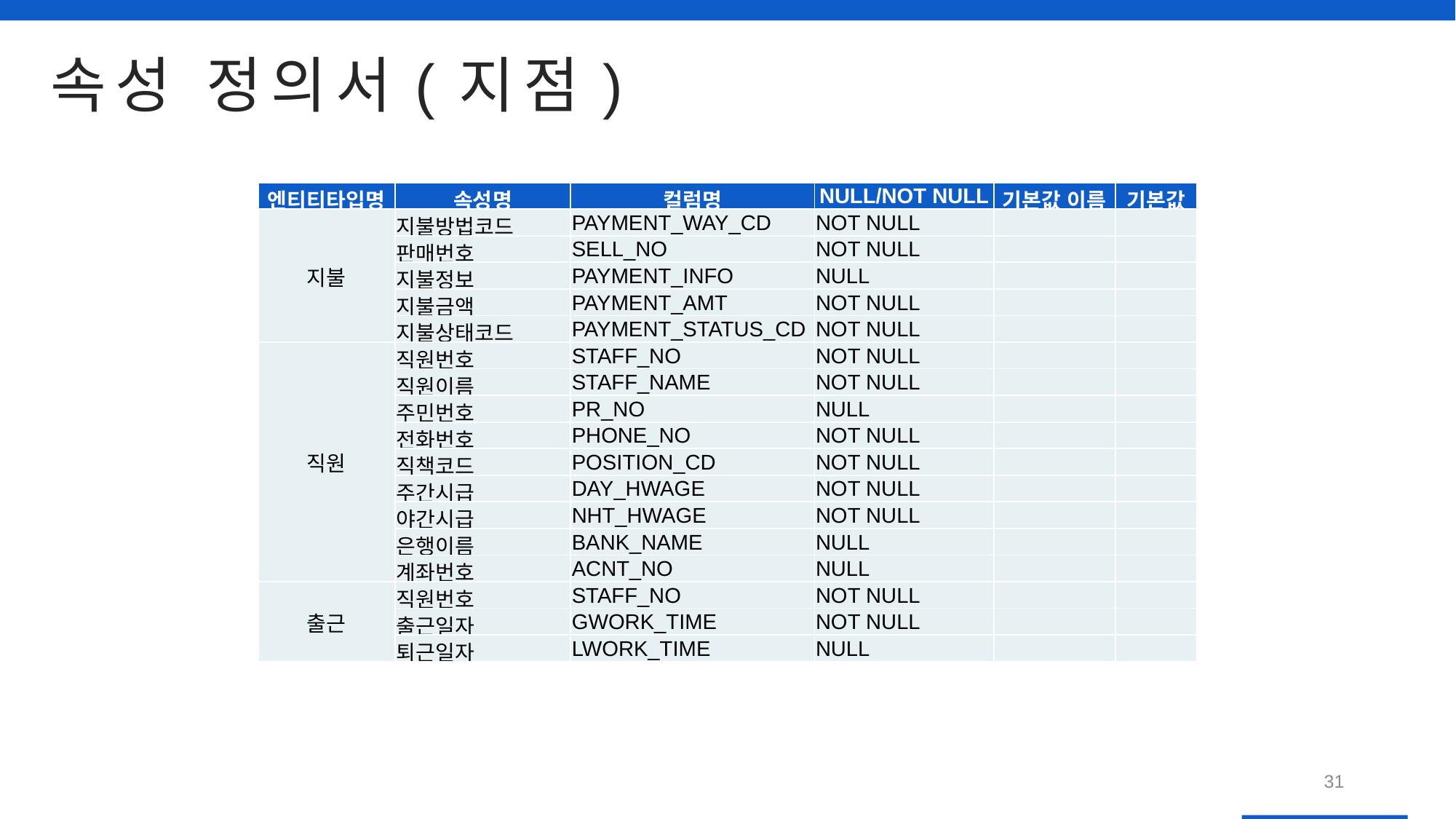

속성 정의서(지점)
| 엔티티타입명 | 속성명 | 컬럼명 | NULL/NOT NULL | 기본값 이름 | 기본값 |
| --- | --- | --- | --- | --- | --- |
| 지불 | 지불방법코드 | PAYMENT\_WAY\_CD | NOT NULL |  |  |
|  | 판매번호 | SELL\_NO | NOT NULL |  |  |
|  | 지불정보 | PAYMENT\_INFO | NULL |  |  |
|  | 지불금액 | PAYMENT\_AMT | NOT NULL |  |  |
|  | 지불상태코드 | PAYMENT\_STATUS\_CD | NOT NULL |  |  |
| 직원 | 직원번호 | STAFF\_NO | NOT NULL |  |  |
|  | 직원이름 | STAFF\_NAME | NOT NULL |  |  |
|  | 주민번호 | PR\_NO | NULL |  |  |
|  | 전화번호 | PHONE\_NO | NOT NULL |  |  |
|  | 직책코드 | POSITION\_CD | NOT NULL |  |  |
|  | 주간시급 | DAY\_HWAGE | NOT NULL |  |  |
|  | 야간시급 | NHT\_HWAGE | NOT NULL |  |  |
|  | 은행이름 | BANK\_NAME | NULL |  |  |
|  | 계좌번호 | ACNT\_NO | NULL |  |  |
| 출근 | 직원번호 | STAFF\_NO | NOT NULL |  |  |
|  | 출근일자 | GWORK\_TIME | NOT NULL |  |  |
|  | 퇴근일자 | LWORK\_TIME | NULL |  |  |
31